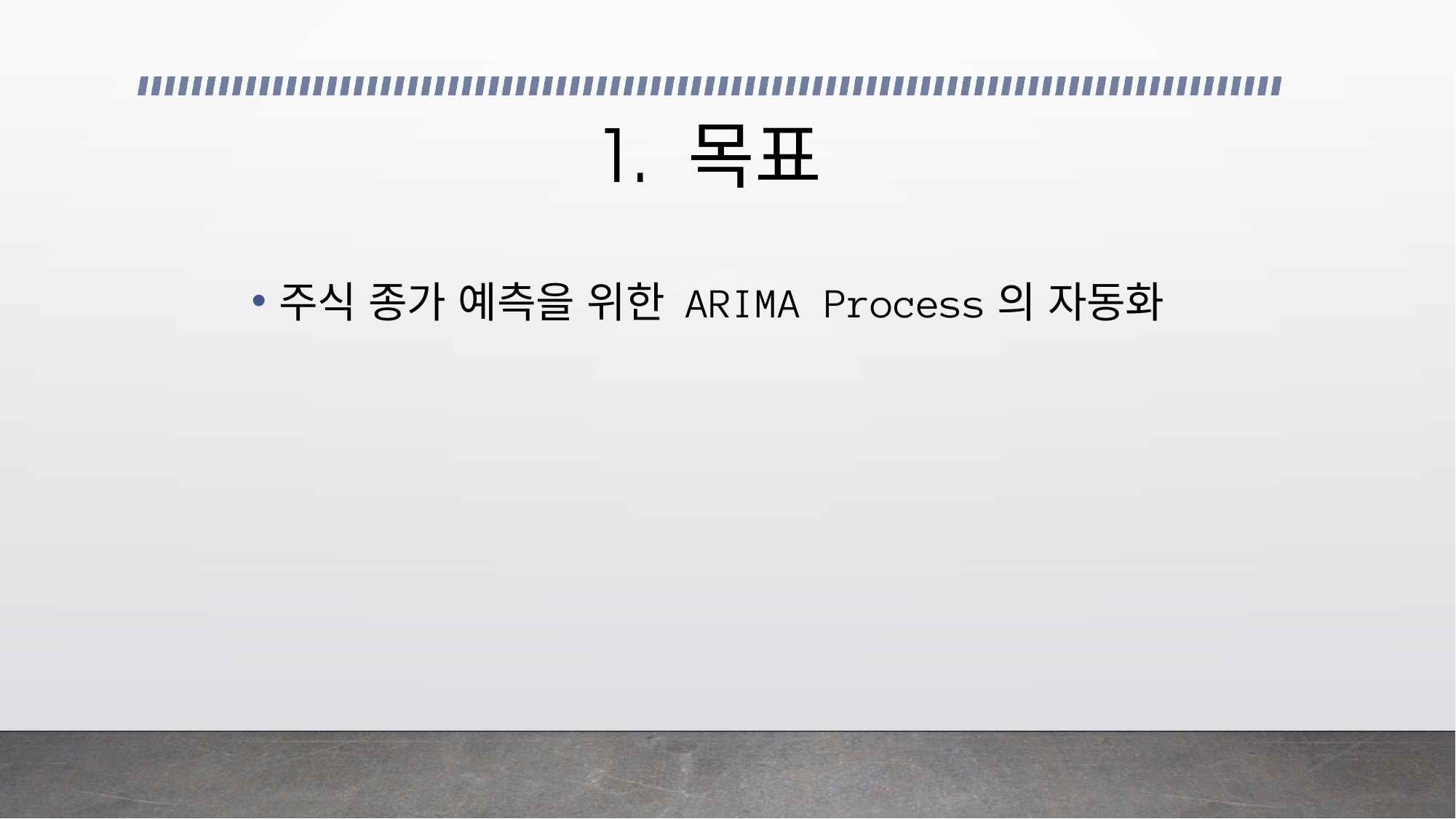

# 1. 목표
주식 종가 예측을 위한 ARIMA Process의 자동화